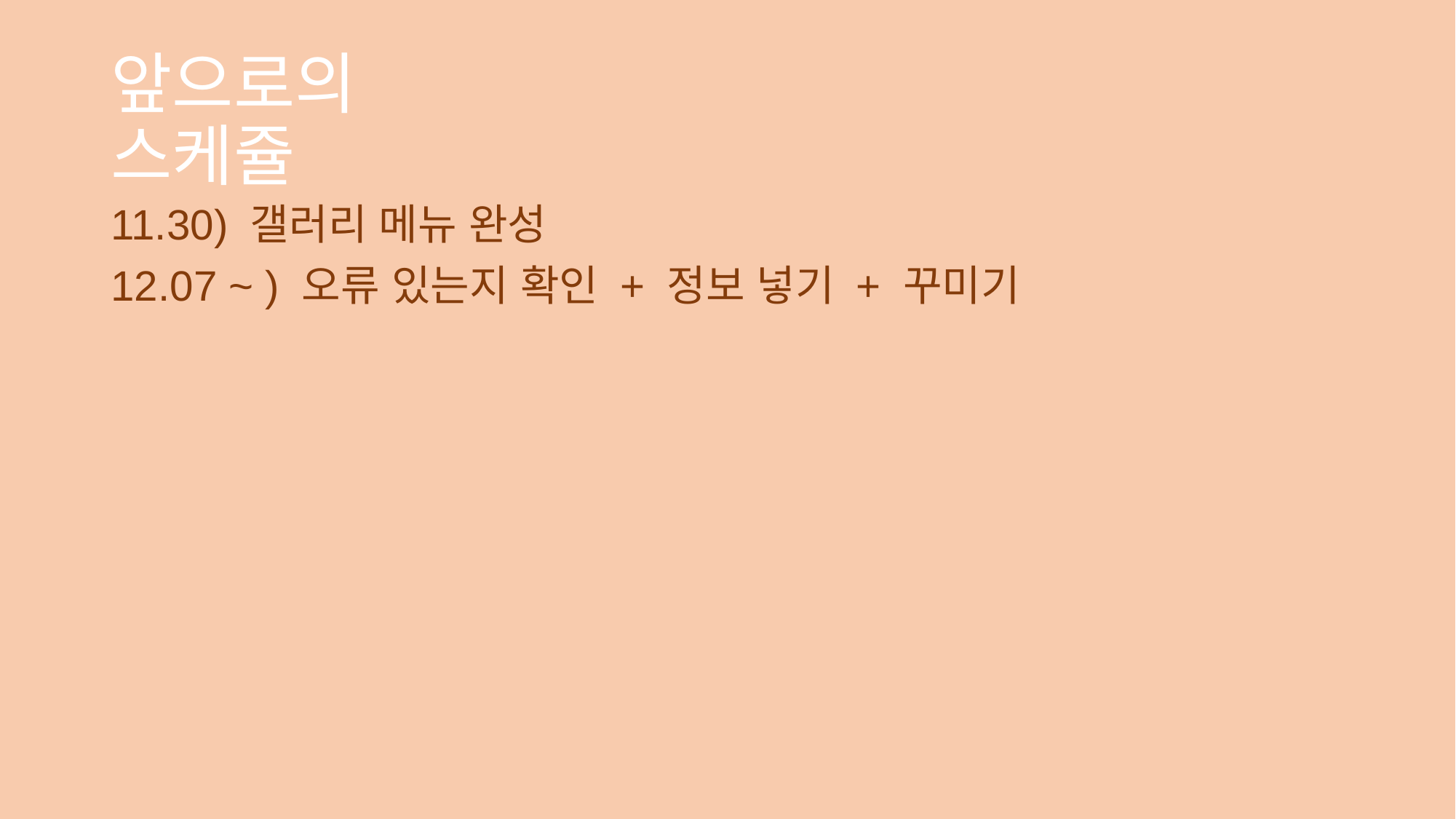

# 앞으로의 스케쥴
11.30) 갤러리 메뉴 완성
12.07 ~ ) 오류 있는지 확인 + 정보 넣기 + 꾸미기